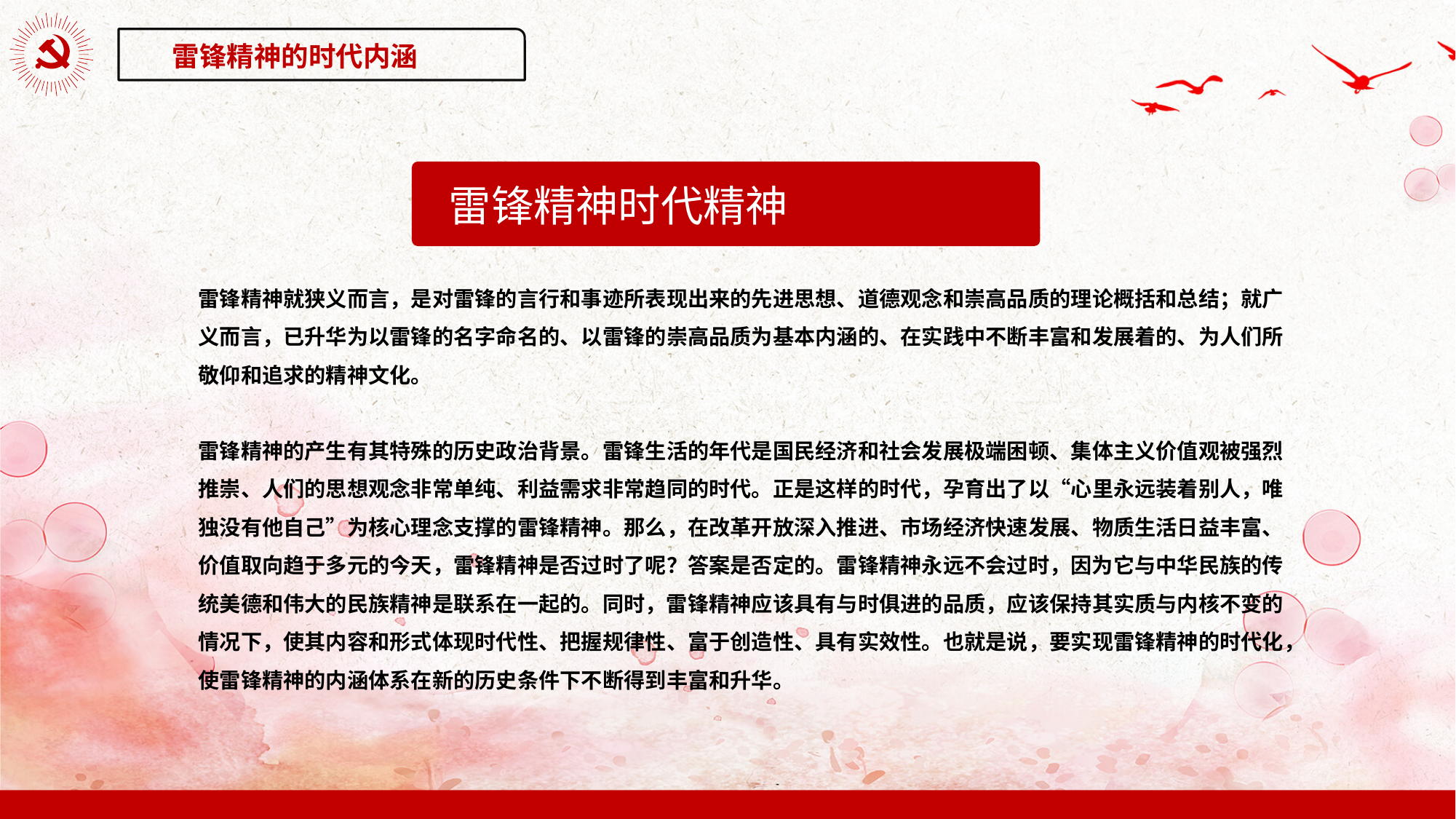

雷锋精神的时代内涵

雷锋精神时代精神
雷锋精神就狭义而言，是对雷锋的言行和事迹所表现出来的先进思想、道德观念和崇高品质的理论概括和总结；就广义而言，已升华为以雷锋的名字命名的、以雷锋的崇高品质为基本内涵的、在实践中不断丰富和发展着的、为人们所敬仰和追求的精神文化。
雷锋精神的产生有其特殊的历史政治背景。雷锋生活的年代是国民经济和社会发展极端困顿、集体主义价值观被强烈推崇、人们的思想观念非常单纯、利益需求非常趋同的时代。正是这样的时代，孕育出了以“心里永远装着别人，唯独没有他自己”为核心理念支撑的雷锋精神。那么，在改革开放深入推进、市场经济快速发展、物质生活日益丰富、价值取向趋于多元的今天，雷锋精神是否过时了呢？答案是否定的。雷锋精神永远不会过时，因为它与中华民族的传统美德和伟大的民族精神是联系在一起的。同时，雷锋精神应该具有与时俱进的品质，应该保持其实质与内核不变的情况下，使其内容和形式体现时代性、把握规律性、富于创造性、具有实效性。也就是说，要实现雷锋精神的时代化，使雷锋精神的内涵体系在新的历史条件下不断得到丰富和升华。